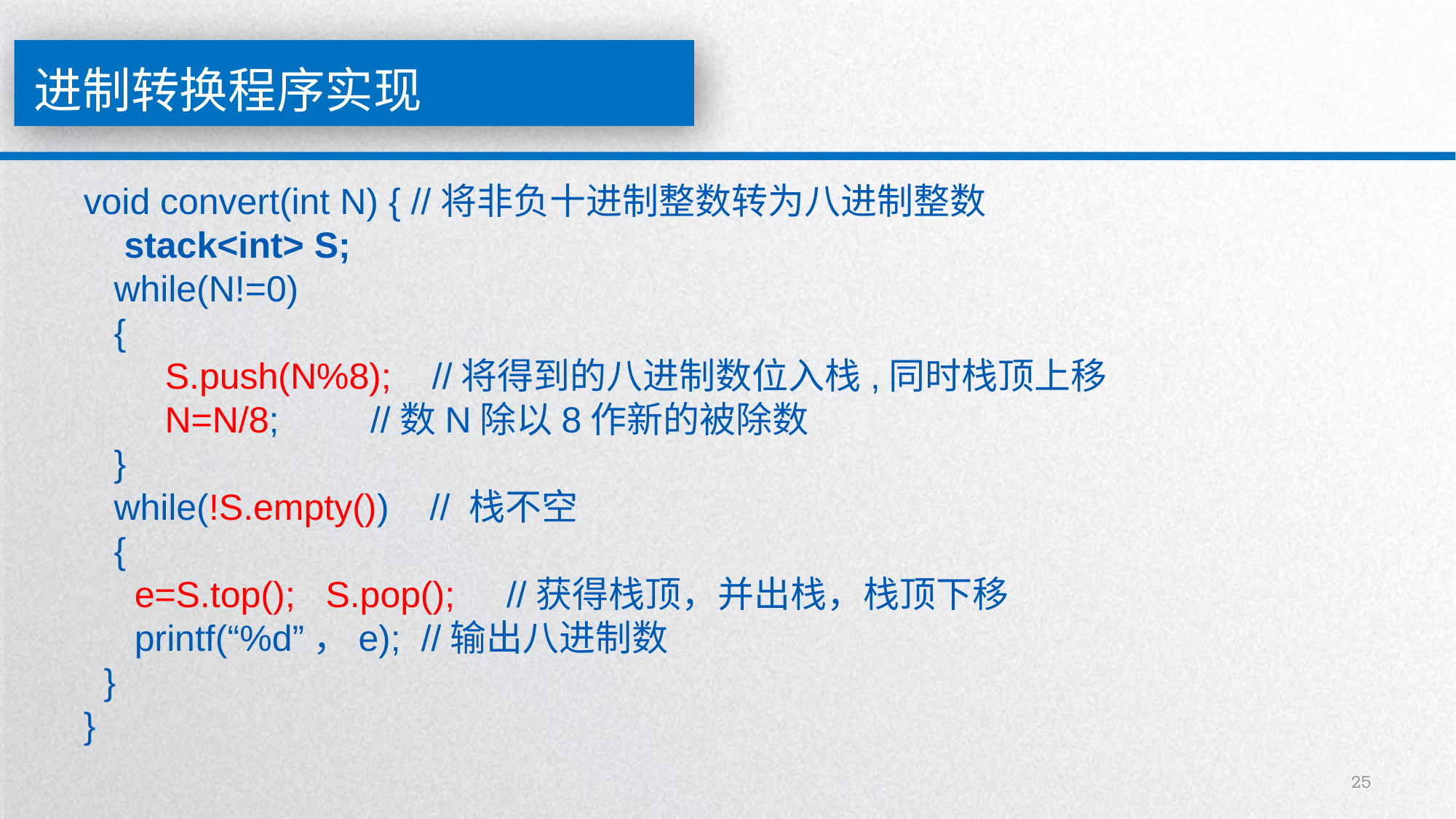

进制转换程序实现
void convert(int N) { //将非负十进制整数转为八进制整数
    stack<int> S;
   while(N!=0)
   {
        S.push(N%8);    //将得到的八进制数位入栈,同时栈顶上移
        N=N/8;         //数N除以8作新的被除数
   }
   while(!S.empty())    // 栈不空
   {
     e=S.top();   S.pop();     //获得栈顶，并出栈，栈顶下移
     printf(“%d”，e);  //输出八进制数
  }
}
25